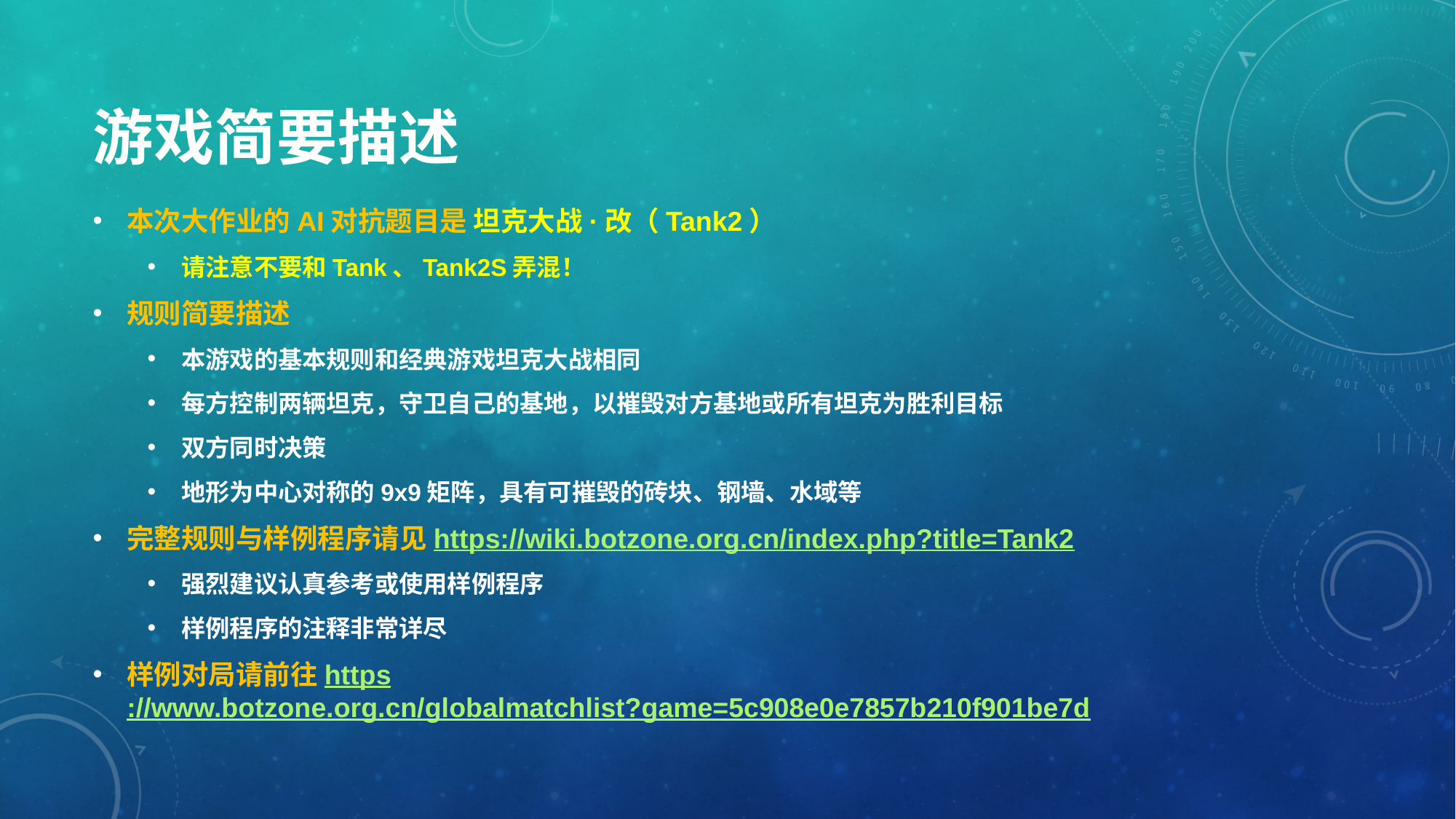

# 游戏简要描述
本次大作业的AI对抗题目是 坦克大战·改（Tank2）
请注意不要和Tank、Tank2S弄混！
规则简要描述
本游戏的基本规则和经典游戏坦克大战相同
每方控制两辆坦克，守卫自己的基地，以摧毁对方基地或所有坦克为胜利目标
双方同时决策
地形为中心对称的9x9矩阵，具有可摧毁的砖块、钢墙、水域等
完整规则与样例程序请见https://wiki.botzone.org.cn/index.php?title=Tank2
强烈建议认真参考或使用样例程序
样例程序的注释非常详尽
样例对局请前往https://www.botzone.org.cn/globalmatchlist?game=5c908e0e7857b210f901be7d